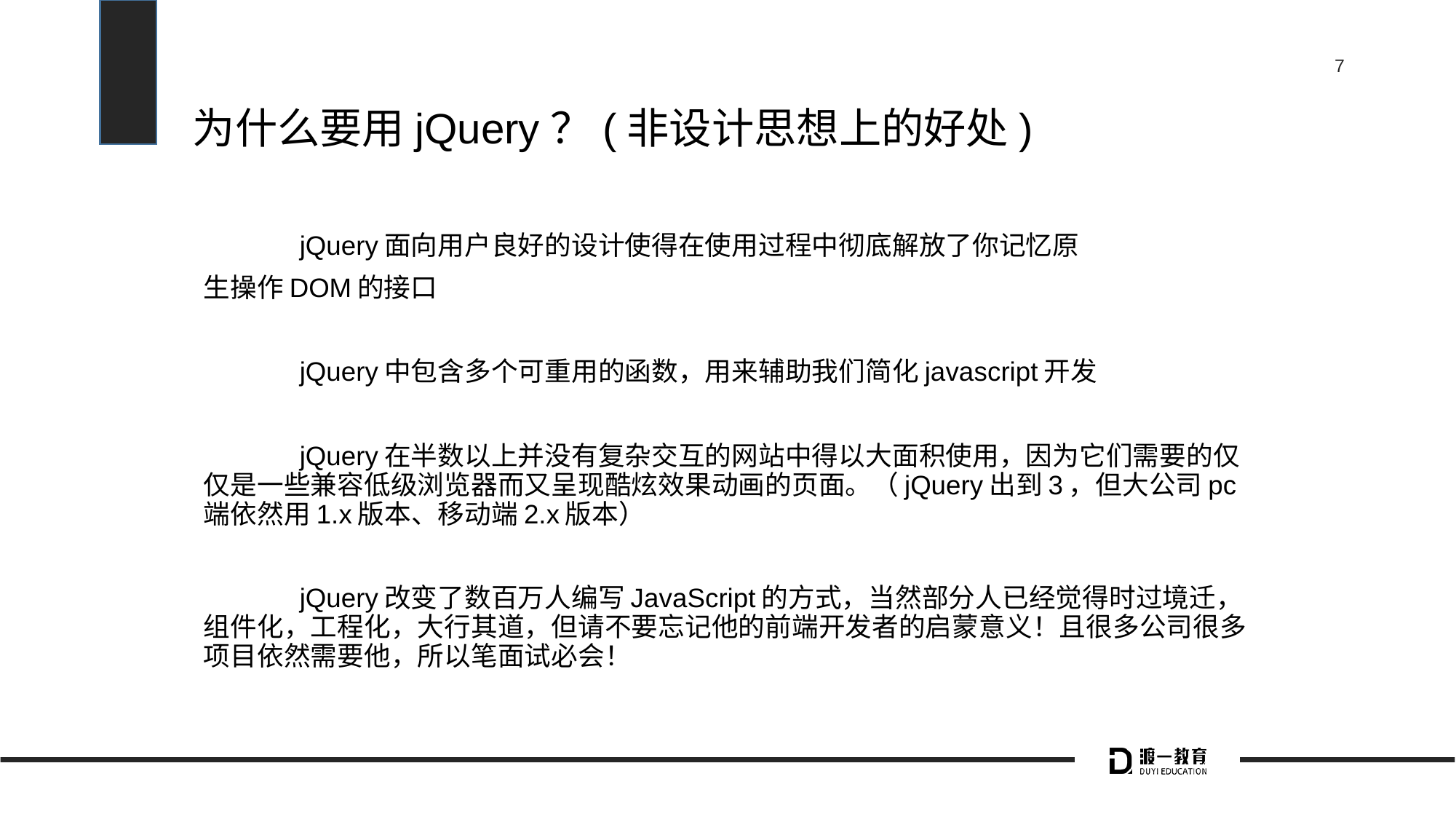

# 为什么要用jQuery？(非设计思想上的好处)
	jQuery面向用户良好的设计使得在使用过程中彻底解放了你记忆原
生操作DOM的接口

	jQuery中包含多个可重用的函数，用来辅助我们简化javascript开发

	jQuery在半数以上并没有复杂交互的网站中得以大面积使用，因为它们需要的仅仅是一些兼容低级浏览器而又呈现酷炫效果动画的页面。（jQuery出到3，但大公司pc端依然用1.x版本、移动端2.x版本）

	jQuery改变了数百万人编写JavaScript的方式，当然部分人已经觉得时过境迁，组件化，工程化，大行其道，但请不要忘记他的前端开发者的启蒙意义！且很多公司很多项目依然需要他，所以笔面试必会！